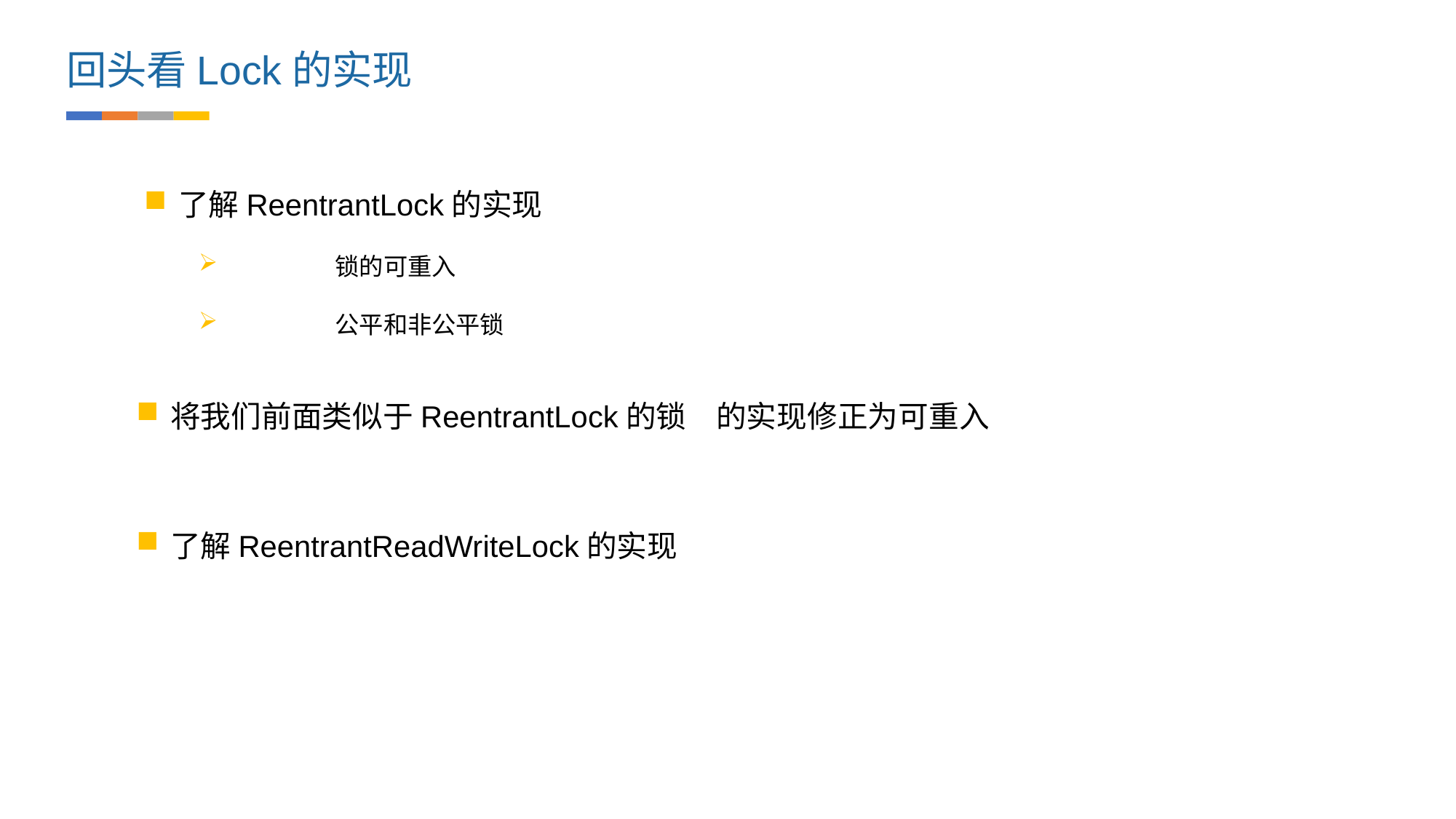

回头看Lock的实现

了解ReentrantLock的实现
	锁的可重入
	公平和非公平锁
将我们前面类似于ReentrantLock的锁	的实现修正为可重入
了解ReentrantReadWriteLock的实现